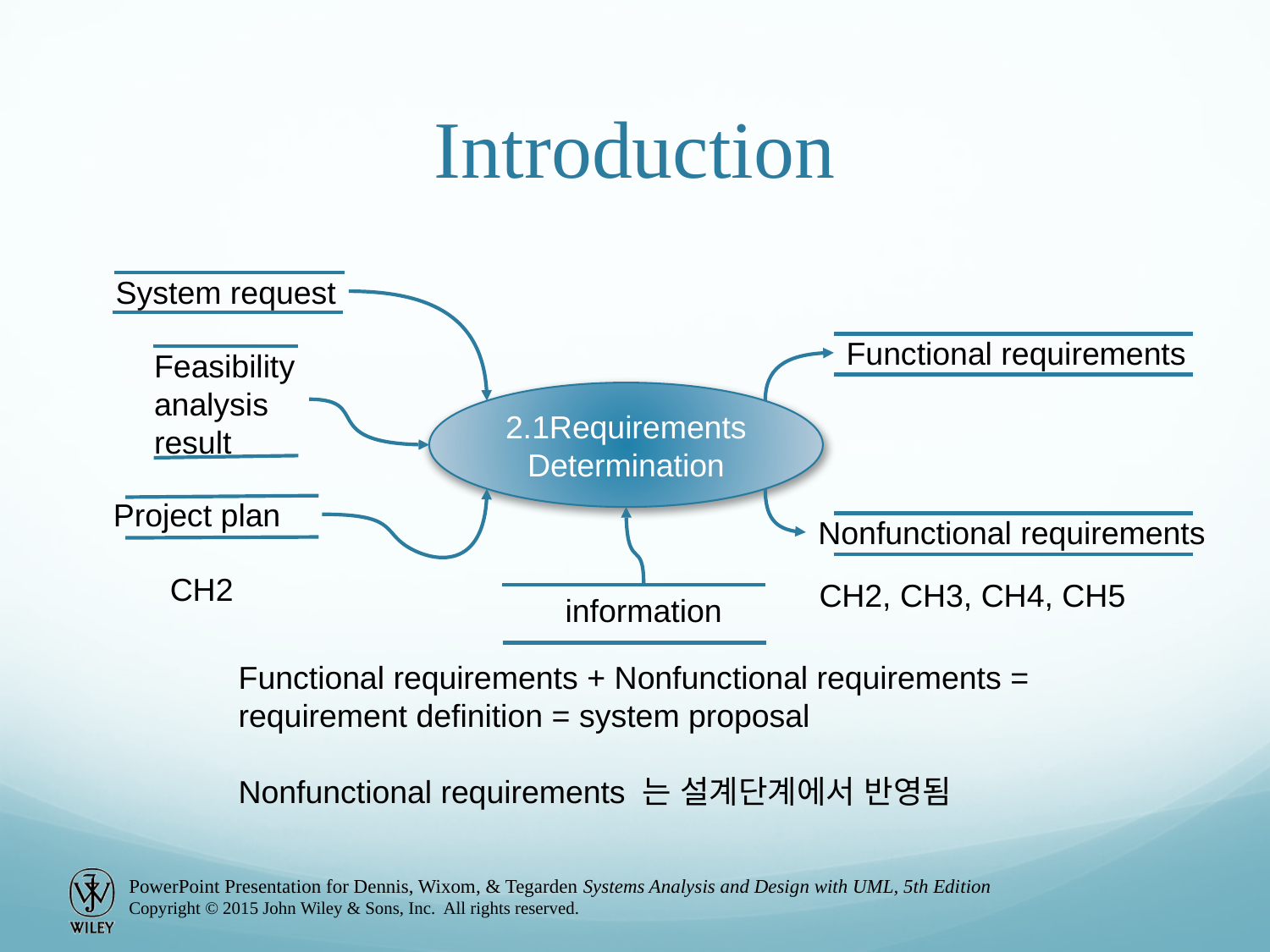

# Introduction
System request
Functional requirements
Feasibility analysis result
2.1Requirements
Determination
Project plan
Nonfunctional requirements
CH2
CH2, CH3, CH4, CH5
information
Functional requirements + Nonfunctional requirements = requirement definition = system proposal

Nonfunctional requirements 는 설계단계에서 반영됨